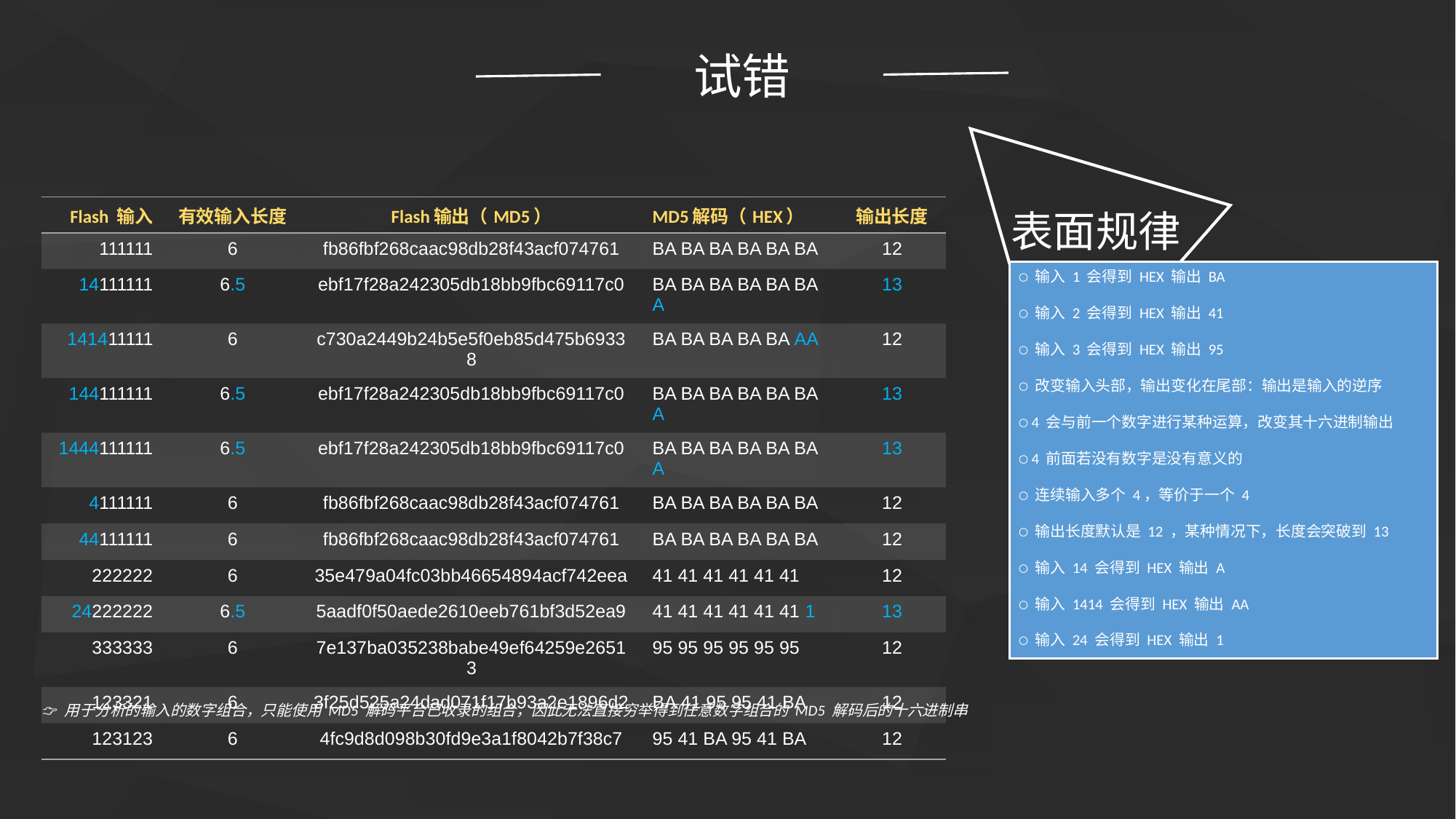

试错

| Flash 输入 | 有效输入长度 | Flash输出（MD5） | MD5解码（HEX） | 输出长度 |
| --- | --- | --- | --- | --- |
| 111111 | 6 | fb86fbf268caac98db28f43acf074761 | BA BA BA BA BA BA | 12 |
| 14111111 | 6.5 | ebf17f28a242305db18bb9fbc69117c0 | BA BA BA BA BA BA A | 13 |
| 141411111 | 6 | c730a2449b24b5e5f0eb85d475b69338 | BA BA BA BA BA AA | 12 |
| 144111111 | 6.5 | ebf17f28a242305db18bb9fbc69117c0 | BA BA BA BA BA BA A | 13 |
| 1444111111 | 6.5 | ebf17f28a242305db18bb9fbc69117c0 | BA BA BA BA BA BA A | 13 |
| 4111111 | 6 | fb86fbf268caac98db28f43acf074761 | BA BA BA BA BA BA | 12 |
| 44111111 | 6 | fb86fbf268caac98db28f43acf074761 | BA BA BA BA BA BA | 12 |
| 222222 | 6 | 35e479a04fc03bb46654894acf742eea | 41 41 41 41 41 41 | 12 |
| 24222222 | 6.5 | 5aadf0f50aede2610eeb761bf3d52ea9 | 41 41 41 41 41 41 1 | 13 |
| 333333 | 6 | 7e137ba035238babe49ef64259e26513 | 95 95 95 95 95 95 | 12 |
| 123321 | 6 | 3f25d525a24dad071f17b93a2e1896d2 | BA 41 95 95 41 BA | 12 |
| 123123 | 6 | 4fc9d8d098b30fd9e3a1f8042b7f38c7 | 95 41 BA 95 41 BA | 12 |
表面规律
⚪ 输入 1 会得到 HEX 输出 BA

⚪ 输入 2 会得到 HEX 输出 41

⚪ 输入 3 会得到 HEX 输出 95

⚪ 改变输入头部，输出变化在尾部：输出是输入的逆序

⚪ 4 会与前一个数字进行某种运算，改变其十六进制输出

⚪ 4 前面若没有数字是没有意义的

⚪ 连续输入多个 4，等价于一个 4

⚪ 输出长度默认是 12 ，某种情况下，长度会突破到 13

⚪ 输入 14 会得到 HEX 输出 A

⚪ 输入 1414 会得到 HEX 输出 AA

⚪ 输入 24 会得到 HEX 输出 1

 👉 用于分析的输入的数字组合，只能使用 MD5 解码平台已收录的组合，因此无法直接穷举得到任意数字组合的 MD5 解码后的十六进制串